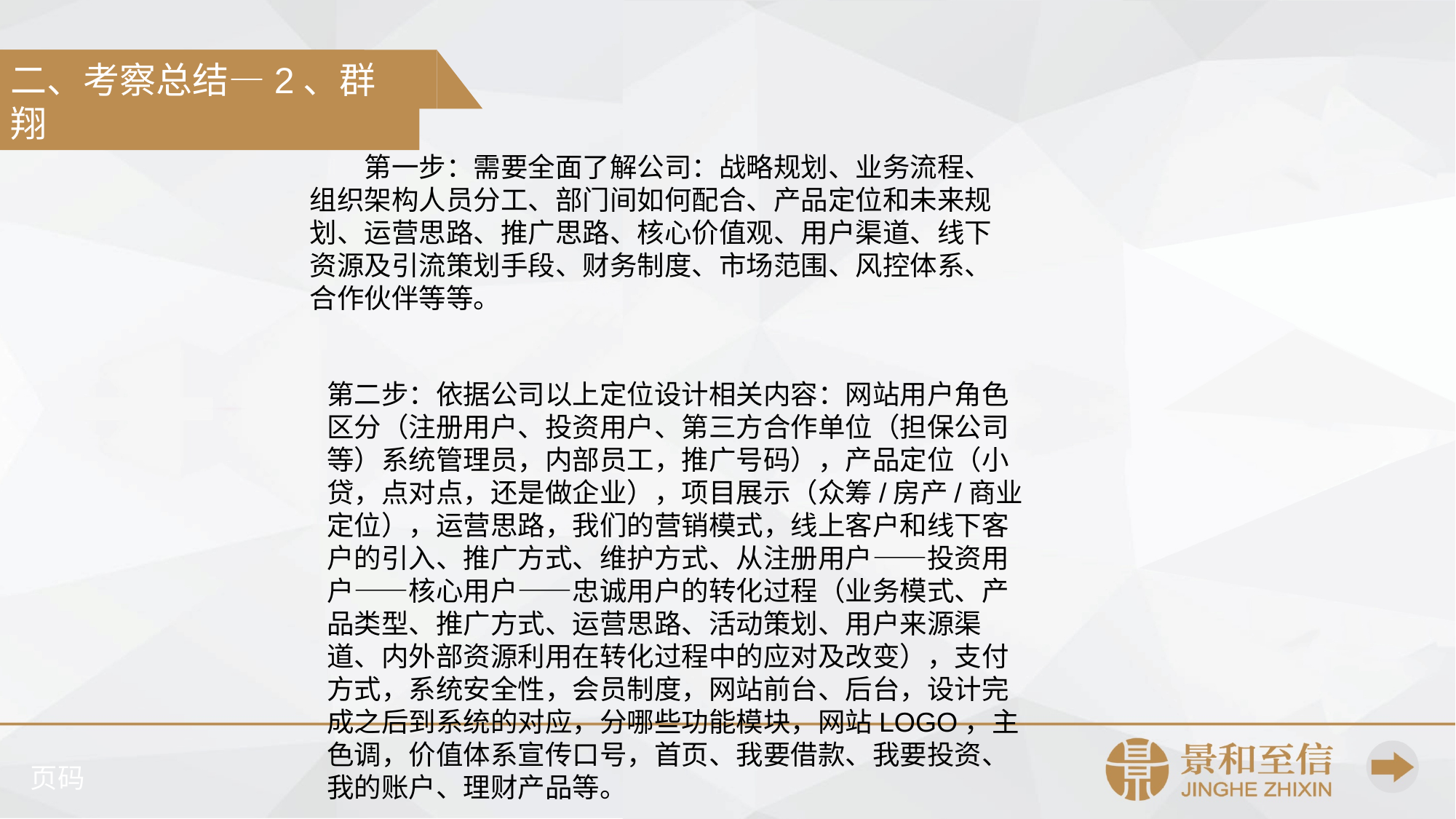

推广宣传二

二、考察总结—2、群翔
第一步：需要全面了解公司：战略规划、业务流程、组织架构人员分工、部门间如何配合、产品定位和未来规划、运营思路、推广思路、核心价值观、用户渠道、线下资源及引流策划手段、财务制度、市场范围、风控体系、合作伙伴等等。
第二步：依据公司以上定位设计相关内容：网站用户角色区分（注册用户、投资用户、第三方合作单位（担保公司等）系统管理员，内部员工，推广号码），产品定位（小贷，点对点，还是做企业），项目展示（众筹/房产/商业定位），运营思路，我们的营销模式，线上客户和线下客户的引入、推广方式、维护方式、从注册用户——投资用户——核心用户——忠诚用户的转化过程（业务模式、产品类型、推广方式、运营思路、活动策划、用户来源渠道、内外部资源利用在转化过程中的应对及改变），支付方式，系统安全性，会员制度，网站前台、后台，设计完成之后到系统的对应，分哪些功能模块，网站LOGO，主色调，价值体系宣传口号，首页、我要借款、我要投资、我的账户、理财产品等。
页码